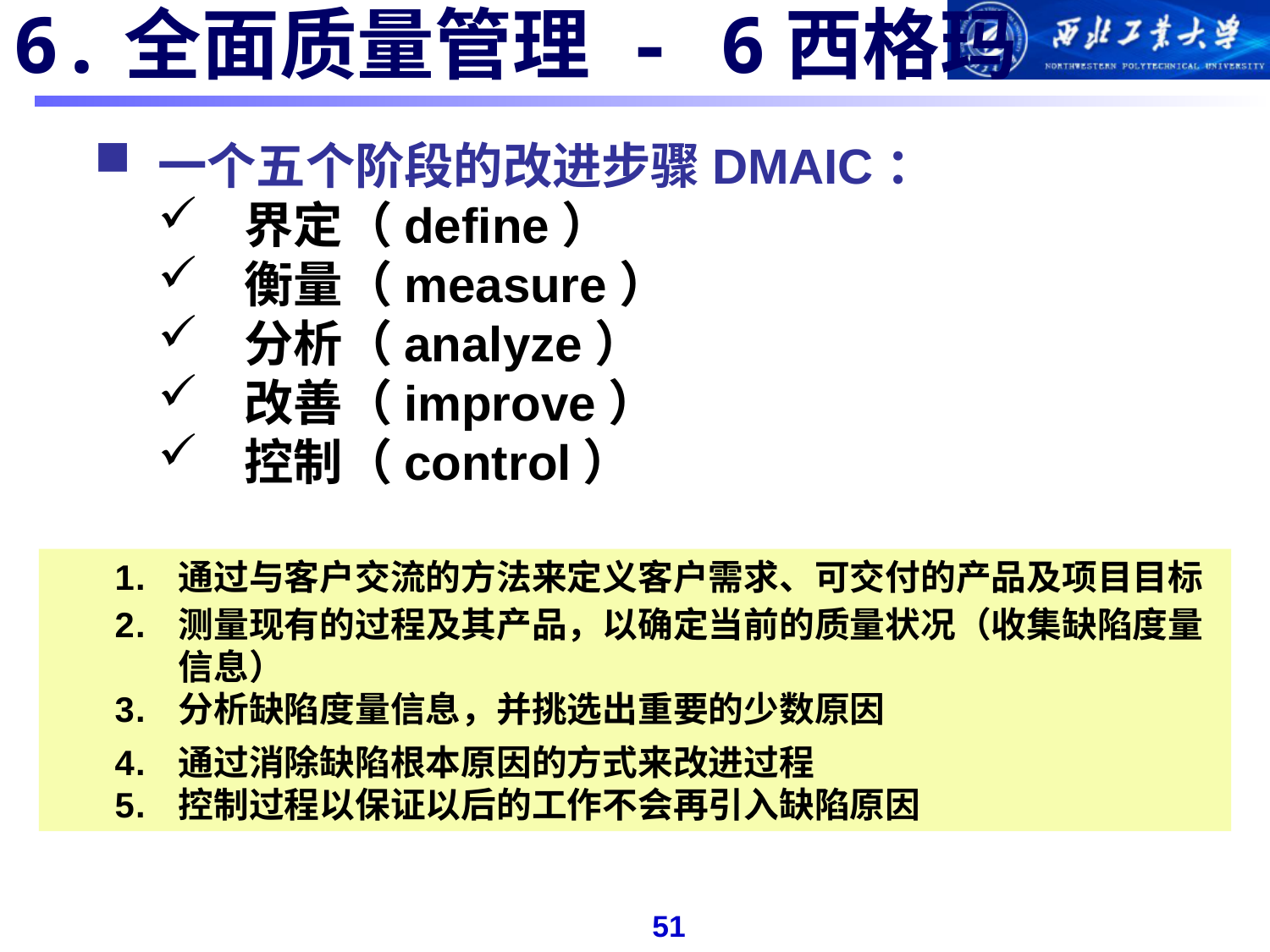

#
6.全面质量管理 - 6西格玛
一个五个阶段的改进步骤DMAIC：
 界定（define）
 衡量（measure）
 分析（analyze）
 改善（improve）
 控制（control）
通过与客户交流的方法来定义客户需求、可交付的产品及项目目标
测量现有的过程及其产品，以确定当前的质量状况（收集缺陷度量信息）
分析缺陷度量信息，并挑选出重要的少数原因
通过消除缺陷根本原因的方式来改进过程
控制过程以保证以后的工作不会再引入缺陷原因